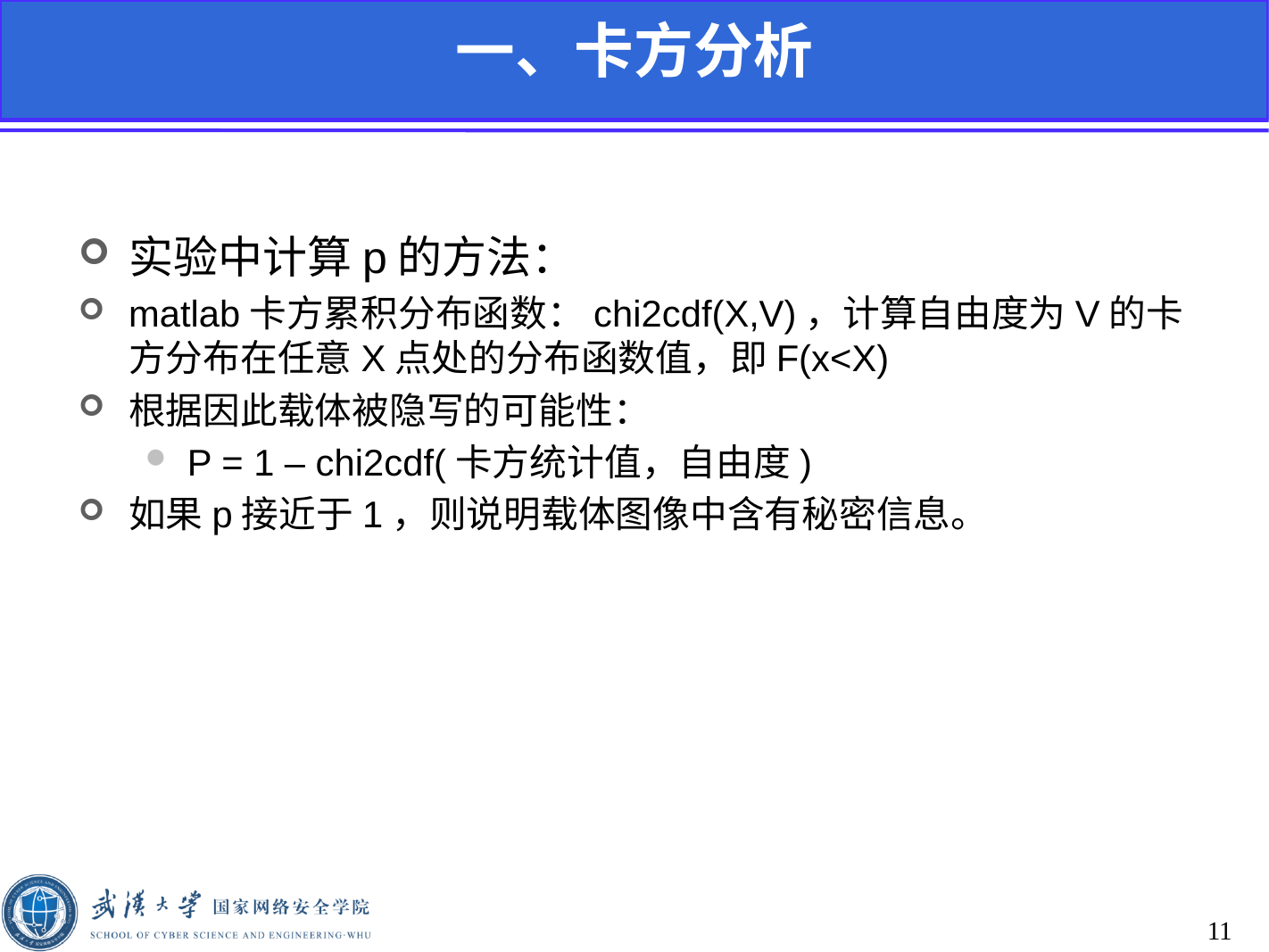

一、卡方分析
实验中计算p的方法：
matlab卡方累积分布函数：chi2cdf(X,V)，计算自由度为V的卡方分布在任意X点处的分布函数值，即F(x<X)
根据因此载体被隐写的可能性：
P = 1 – chi2cdf(卡方统计值，自由度)
如果p接近于1，则说明载体图像中含有秘密信息。